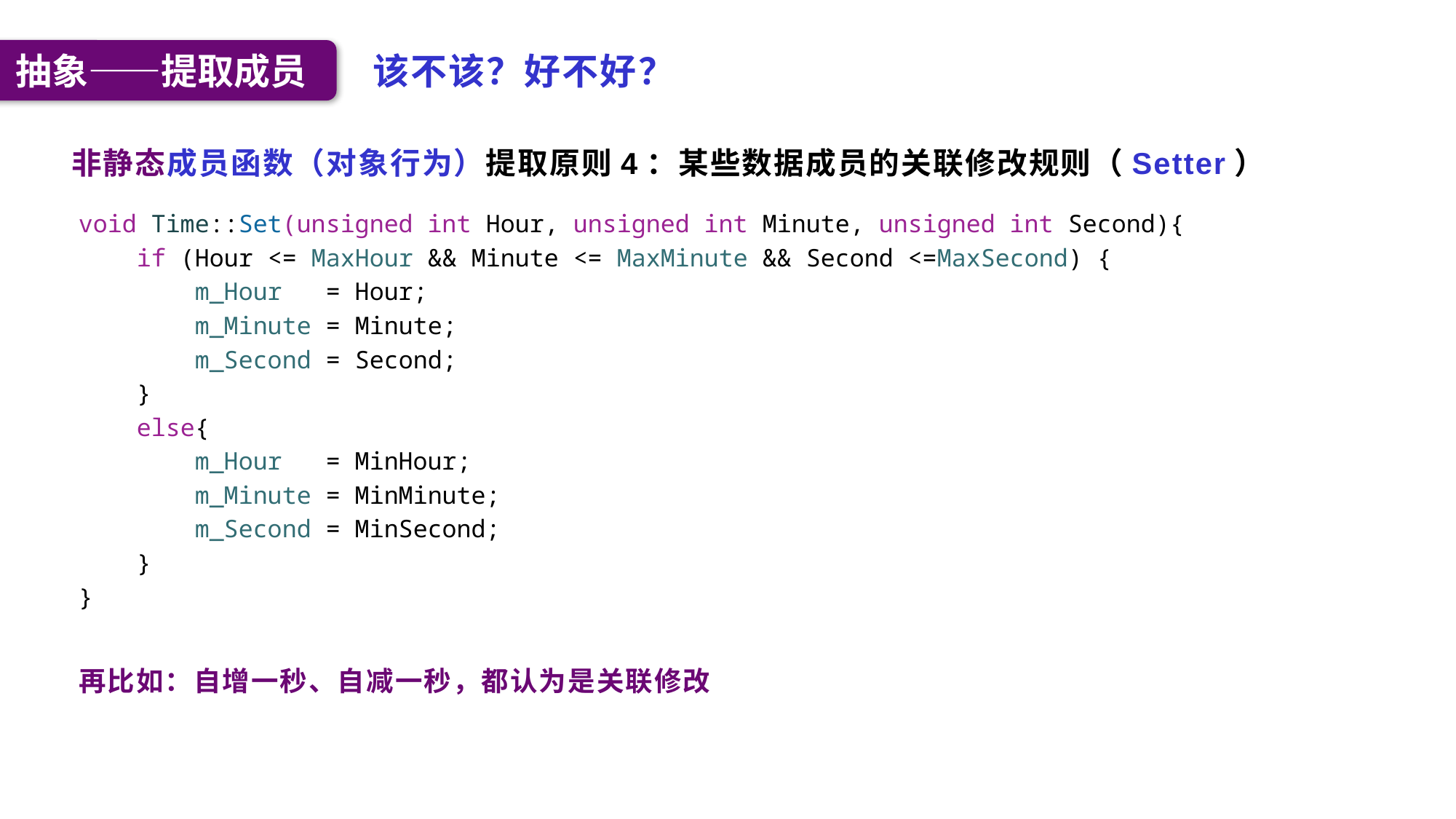

抽象——提取成员
该不该？好不好？
非静态成员函数（对象行为）提取原则4：某些数据成员的关联修改规则（Setter）
void Time::Set(unsigned int Hour, unsigned int Minute, unsigned int Second){
    if (Hour <= MaxHour && Minute <= MaxMinute && Second <=MaxSecond) {
        m_Hour   = Hour;
        m_Minute = Minute;
        m_Second = Second;
    }
    else{
        m_Hour   = MinHour;
        m_Minute = MinMinute;
        m_Second = MinSecond;
    }
}
再比如：自增一秒、自减一秒，都认为是关联修改
26